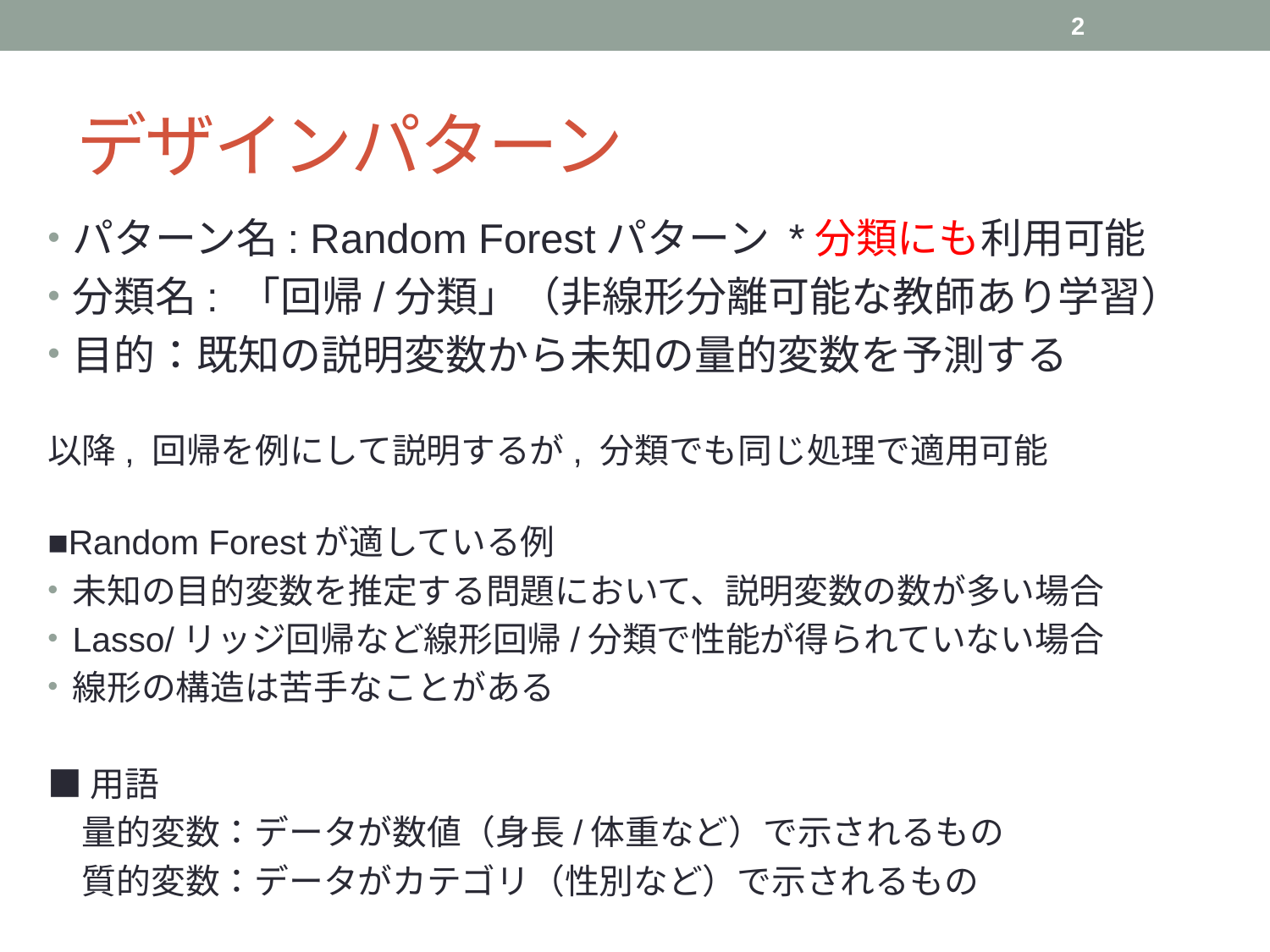

2
# デザインパターン
パターン名: Random Forestパターン *分類にも利用可能
分類名: 「回帰/分類」（非線形分離可能な教師あり学習）
目的：既知の説明変数から未知の量的変数を予測する

以降, 回帰を例にして説明するが, 分類でも同じ処理で適用可能

■Random Forestが適している例
未知の目的変数を推定する問題において、説明変数の数が多い場合
Lasso/リッジ回帰など線形回帰/分類で性能が得られていない場合
線形の構造は苦手なことがある

■用語
　量的変数：データが数値（身長/体重など）で示されるもの
　質的変数：データがカテゴリ（性別など）で示されるもの